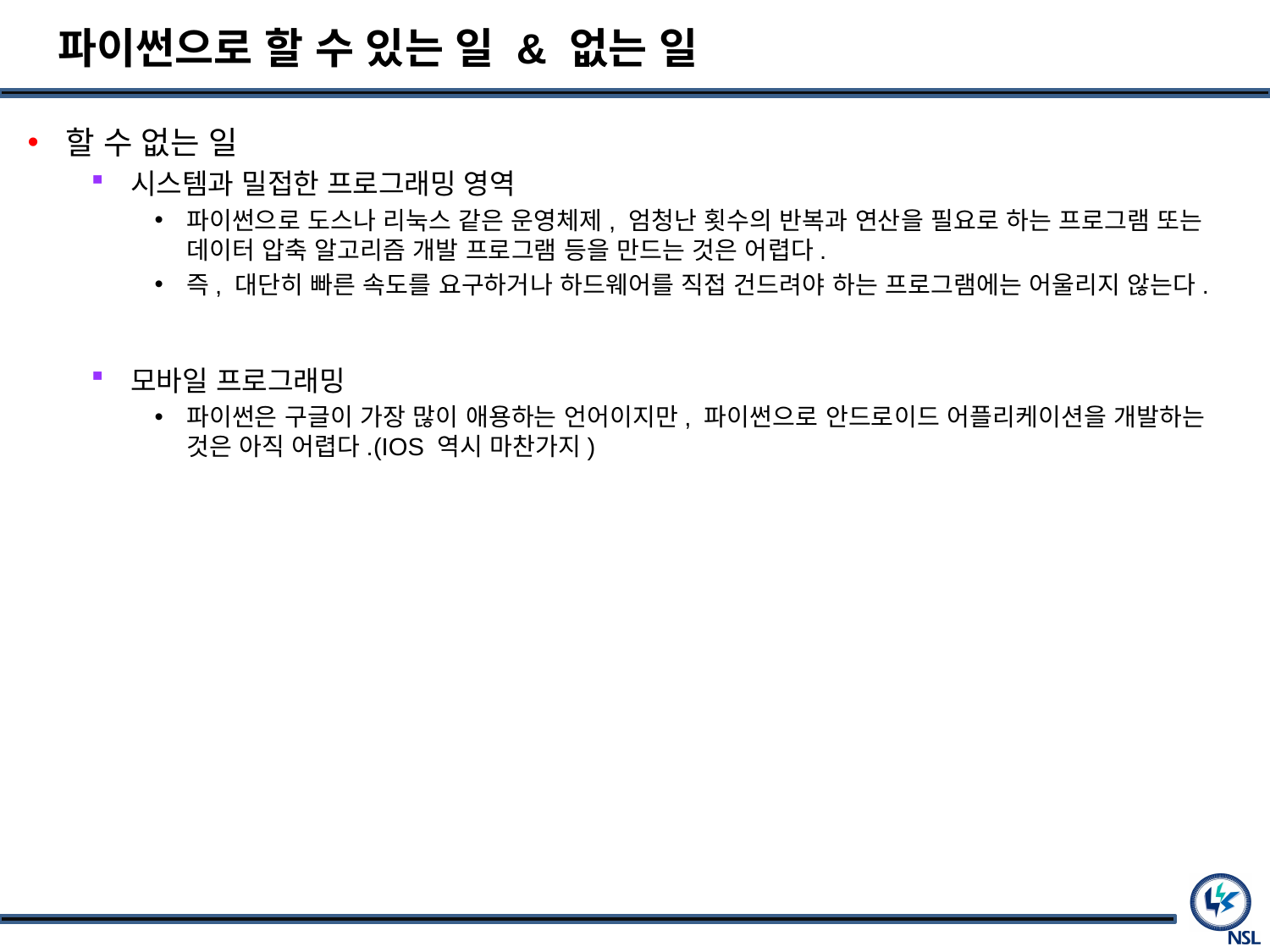

# 파이썬으로 할 수 있는 일 & 없는 일
할 수 없는 일
시스템과 밀접한 프로그래밍 영역
파이썬으로 도스나 리눅스 같은 운영체제, 엄청난 횟수의 반복과 연산을 필요로 하는 프로그램 또는 데이터 압축 알고리즘 개발 프로그램 등을 만드는 것은 어렵다.
즉, 대단히 빠른 속도를 요구하거나 하드웨어를 직접 건드려야 하는 프로그램에는 어울리지 않는다.

모바일 프로그래밍
파이썬은 구글이 가장 많이 애용하는 언어이지만, 파이썬으로 안드로이드 어플리케이션을 개발하는 것은 아직 어렵다.(IOS 역시 마찬가지)